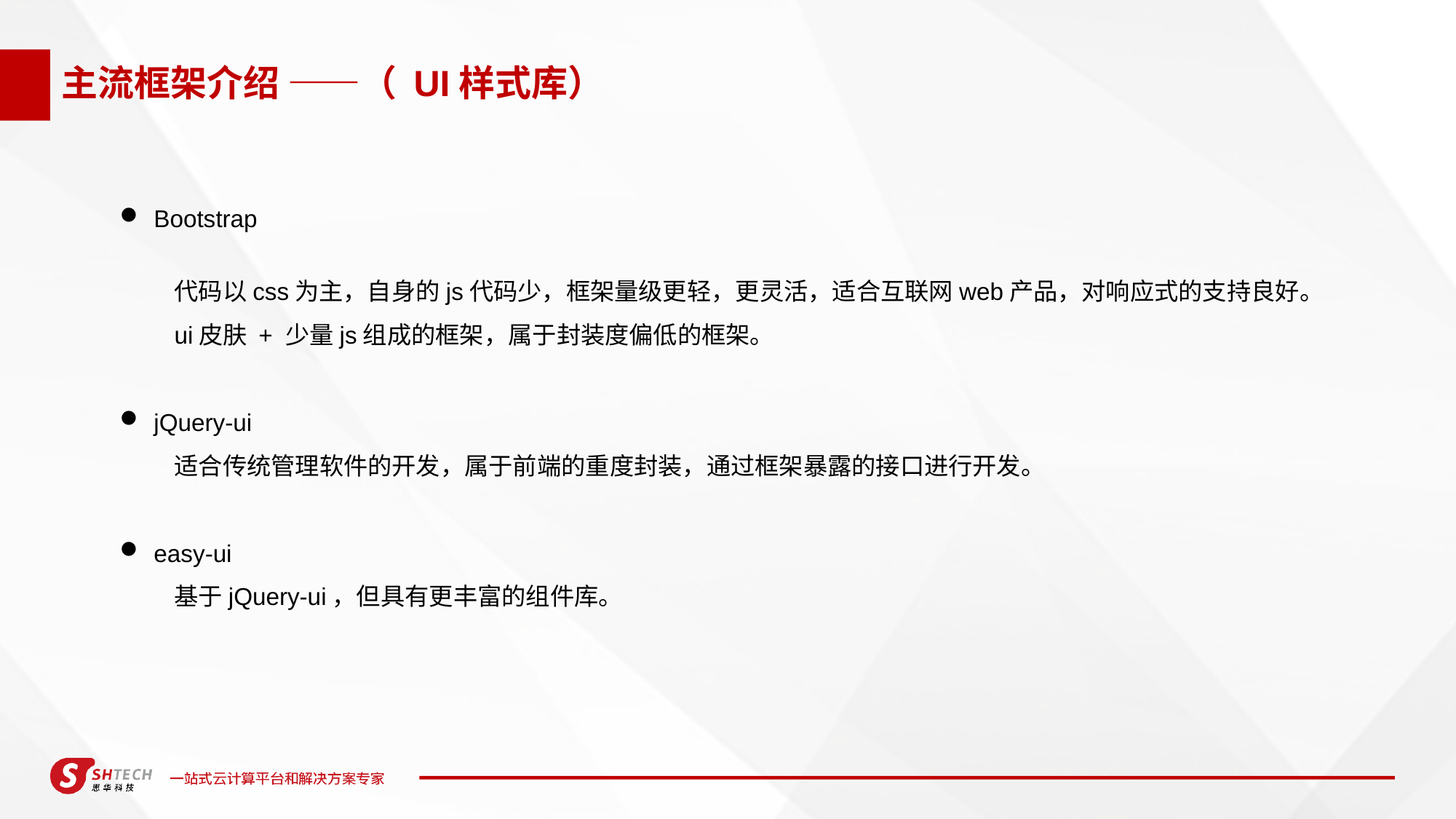

# 主流框架介绍 ——（ UI样式库）
Bootstrap

代码以css为主，自身的js代码少，框架量级更轻，更灵活，适合互联网web产品，对响应式的支持良好。ui皮肤 + 少量js组成的框架，属于封装度偏低的框架。

jQuery-ui
适合传统管理软件的开发，属于前端的重度封装，通过框架暴露的接口进行开发。

easy-ui
基于jQuery-ui，但具有更丰富的组件库。